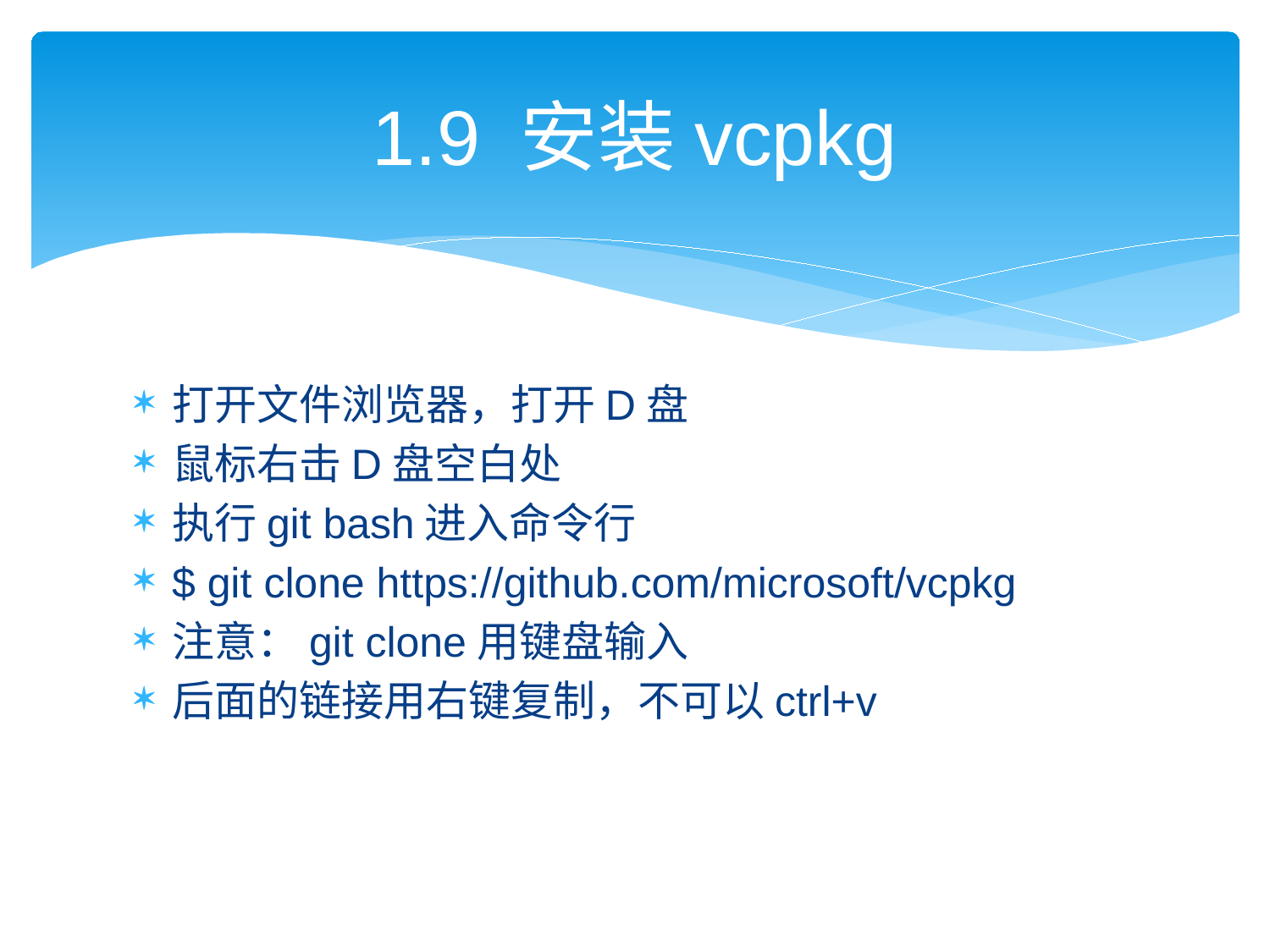

# 1.9 安装vcpkg
打开文件浏览器，打开D盘
鼠标右击D盘空白处
执行git bash进入命令行
$ git clone https://github.com/microsoft/vcpkg
注意：git clone用键盘输入
后面的链接用右键复制，不可以ctrl+v